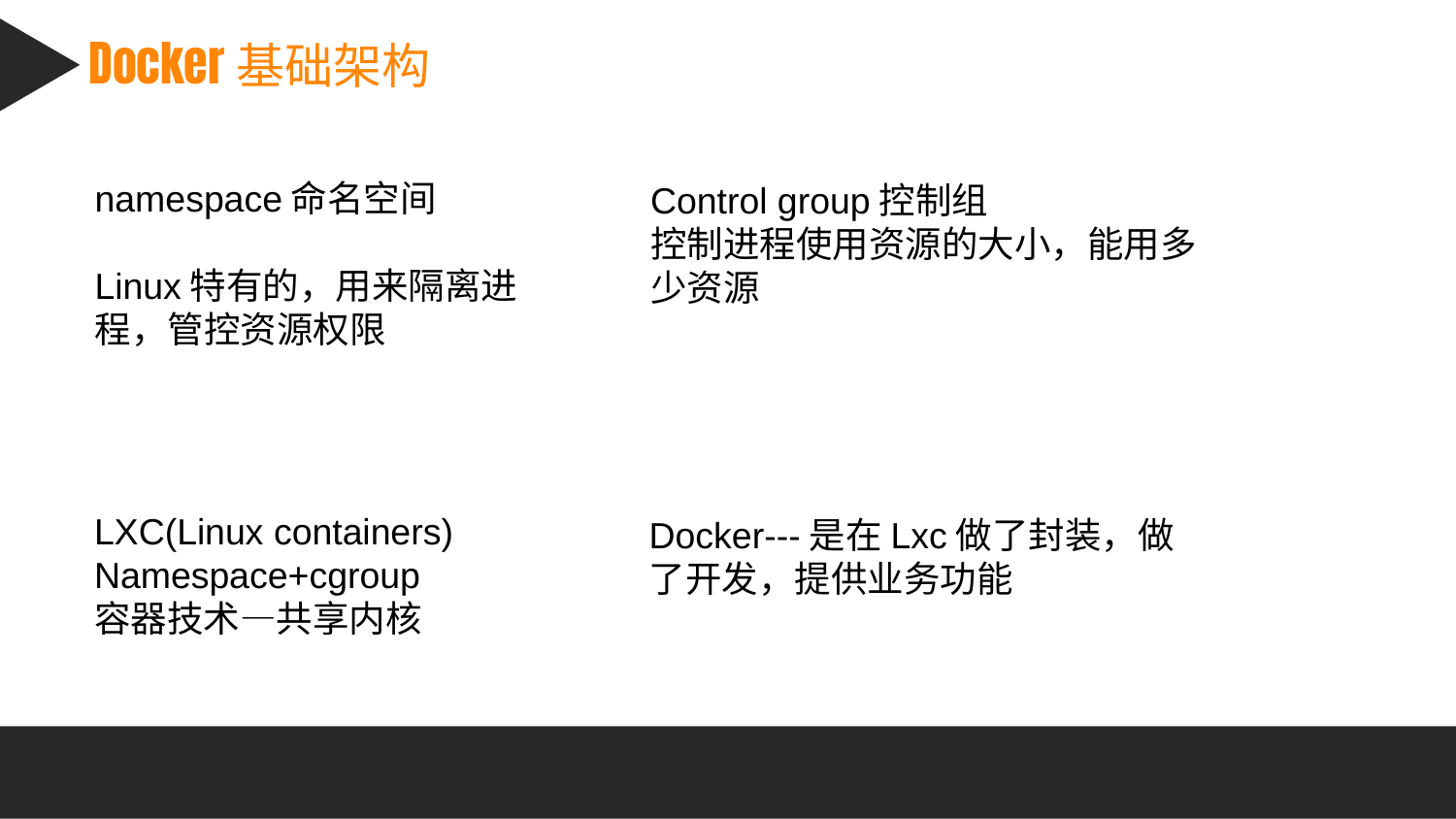

Docker基础架构
namespace命名空间

Linux特有的，用来隔离进程，管控资源权限
Control group控制组
控制进程使用资源的大小，能用多少资源
LXC(Linux containers)
Namespace+cgroup
容器技术—共享内核
Docker---是在Lxc做了封装，做了开发，提供业务功能